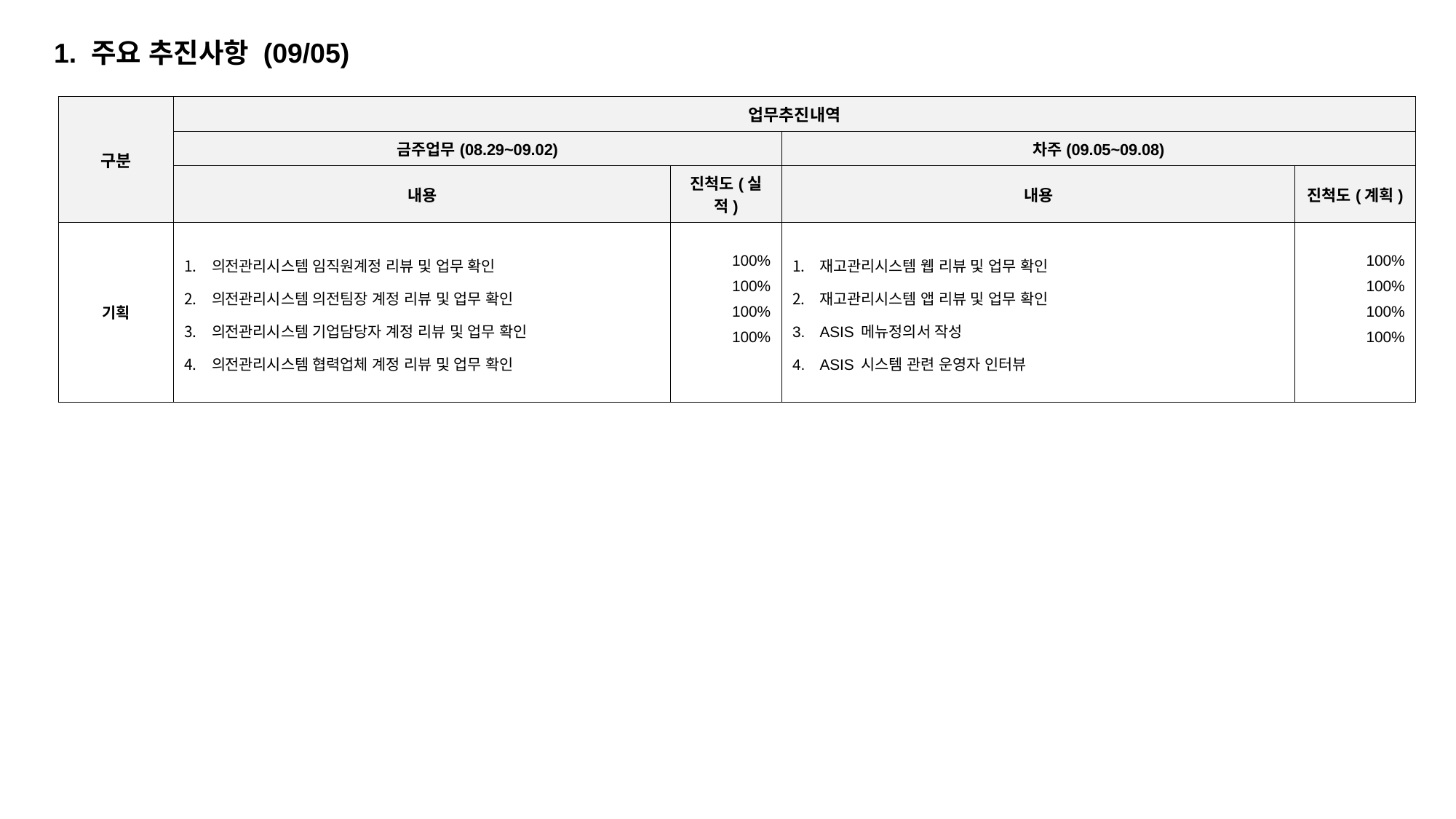

1. 주요 추진사항 (09/05)
| 구분 | 업무추진내역 |  |  |  |
| --- | --- | --- | --- | --- |
|  | 금주업무(08.29~09.02) |  | 차주(09.05~09.08) |  |
|  | 내용 | 진척도(실적) | 내용 | 진척도(계획) |
| 기획 | 의전관리시스템 임직원계정 리뷰 및 업무 확인 의전관리시스템 의전팀장 계정 리뷰 및 업무 확인 의전관리시스템 기업담당자 계정 리뷰 및 업무 확인 의전관리시스템 협력업체 계정 리뷰 및 업무 확인 | 100% 100% 100% 100% | 재고관리시스템 웹 리뷰 및 업무 확인 재고관리시스템 앱 리뷰 및 업무 확인 ASIS 메뉴정의서 작성 ASIS 시스템 관련 운영자 인터뷰 | 100% 100% 100% 100% |